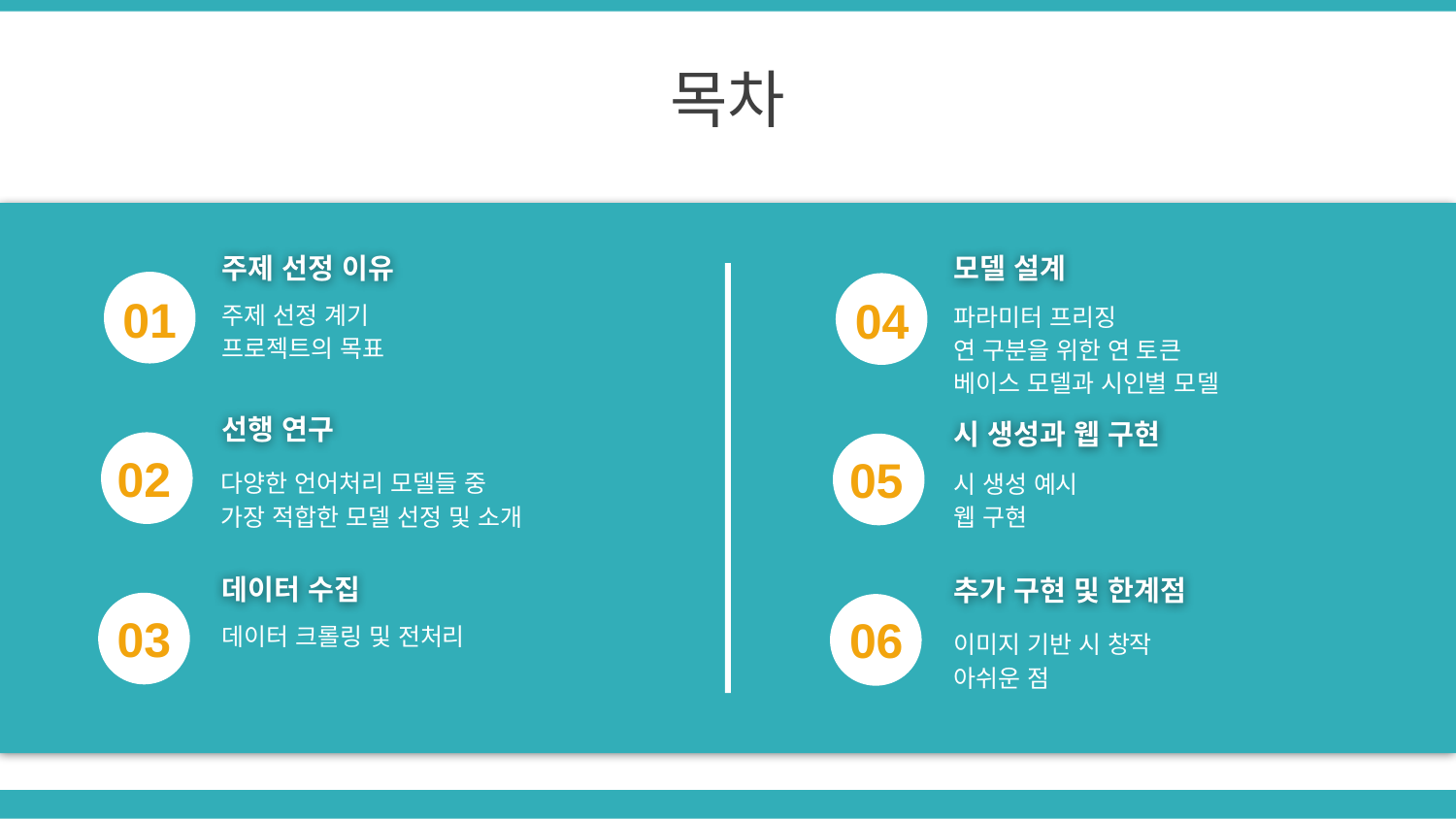

목차

주제 선정 이유
주제 선정 계기
프로젝트의 목표
모델 설계
파라미터 프리징
연 구분을 위한 연 토큰
베이스 모델과 시인별 모델

01
04
선행 연구
다양한 언어처리 모델들 중
가장 적합한 모델 선정 및 소개
시 생성과 웹 구현
시 생성 예시
웹 구현

02
05
데이터 수집
데이터 크롤링 및 전처리
추가 구현 및 한계점
이미지 기반 시 창작
아쉬운 점

03
06